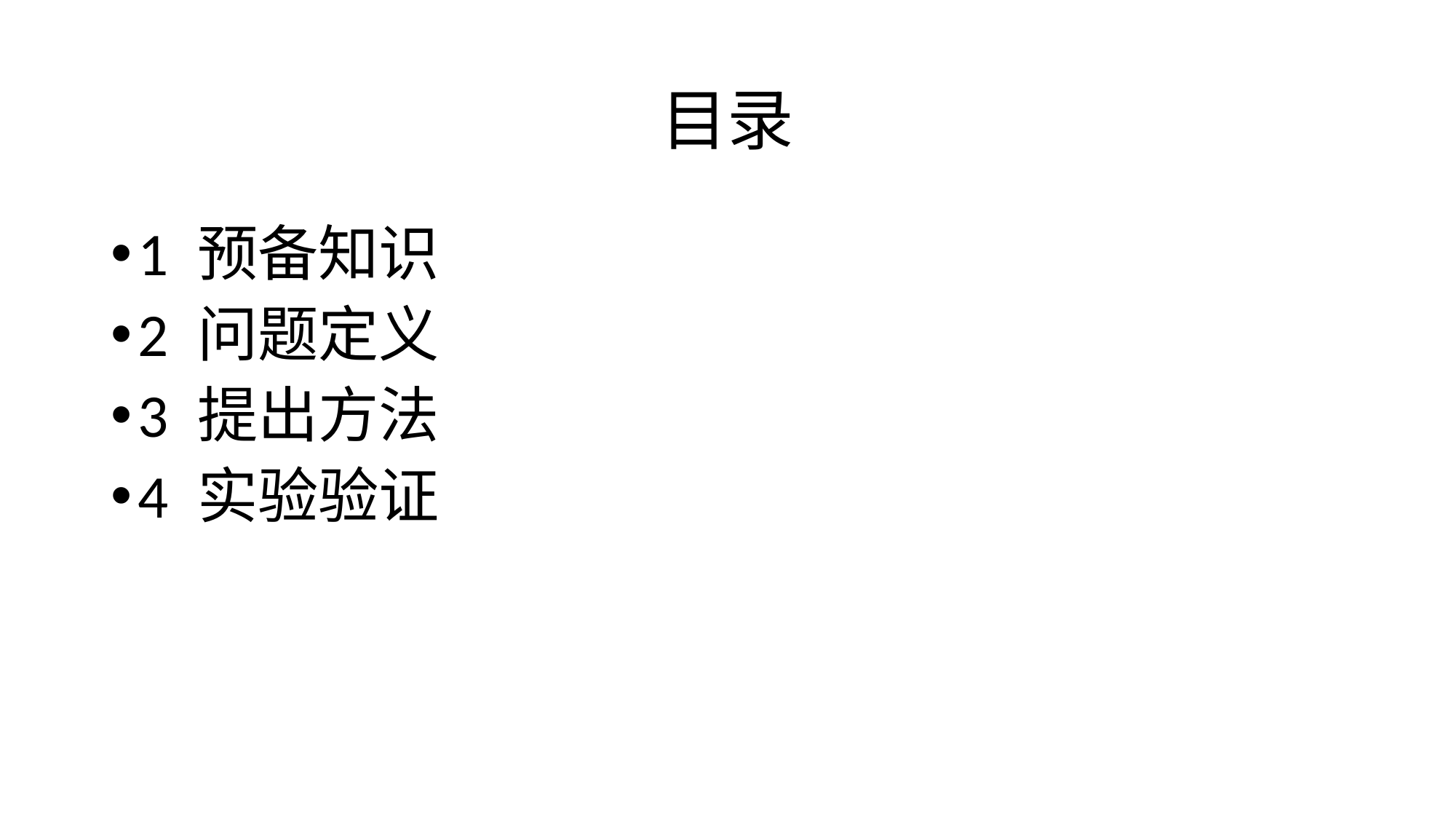

# 目录
1 预备知识
2 问题定义
3 提出方法
4 实验验证